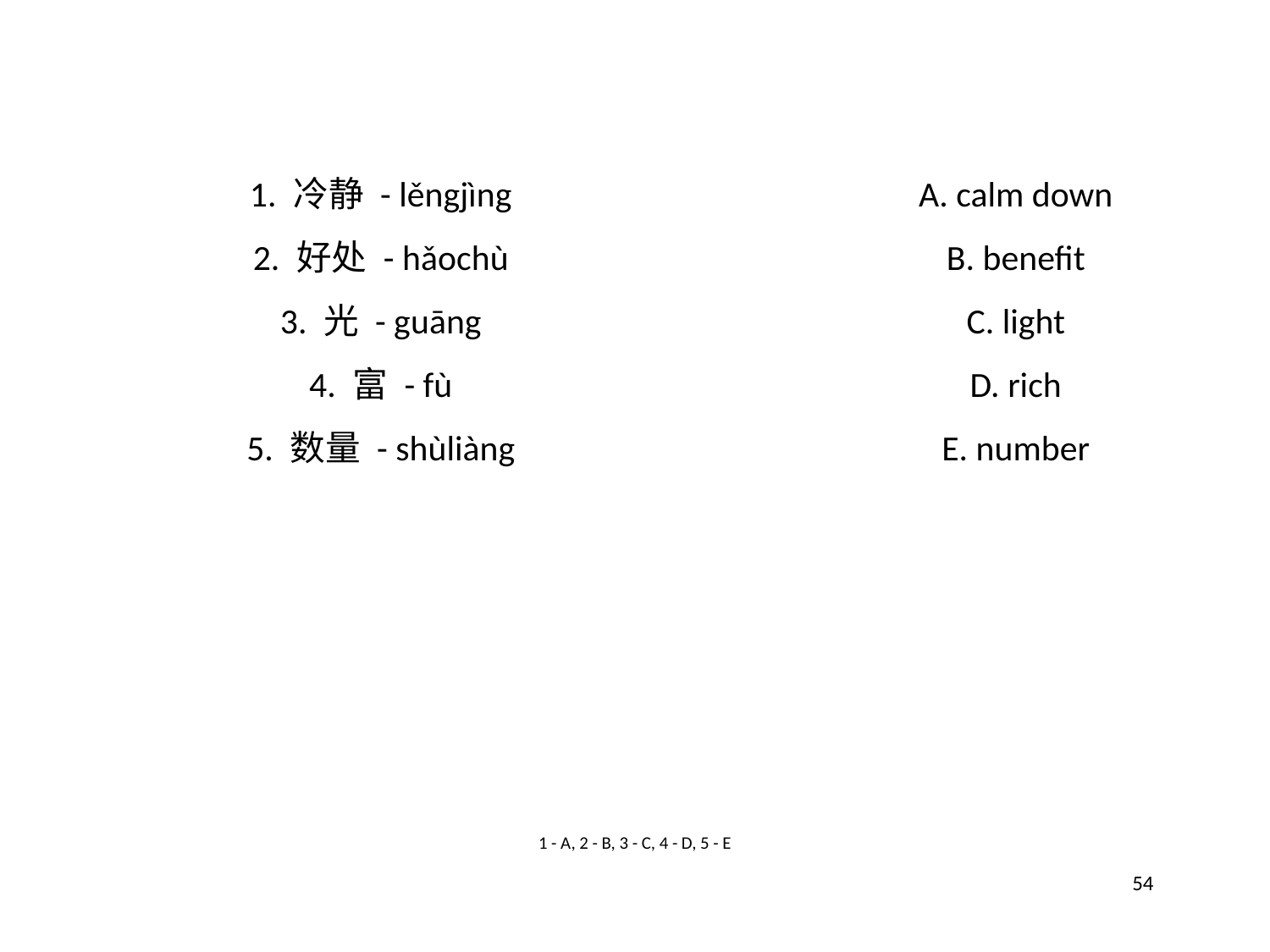

1. 冷静 - lěngjìng

A. calm down

2. 好处 - hǎochù

B. benefit

3. 光 - guāng

C. light

4. 富 - fù

D. rich

5. 数量 - shùliàng

E. number
1 - A, 2 - B, 3 - C, 4 - D, 5 - E

54